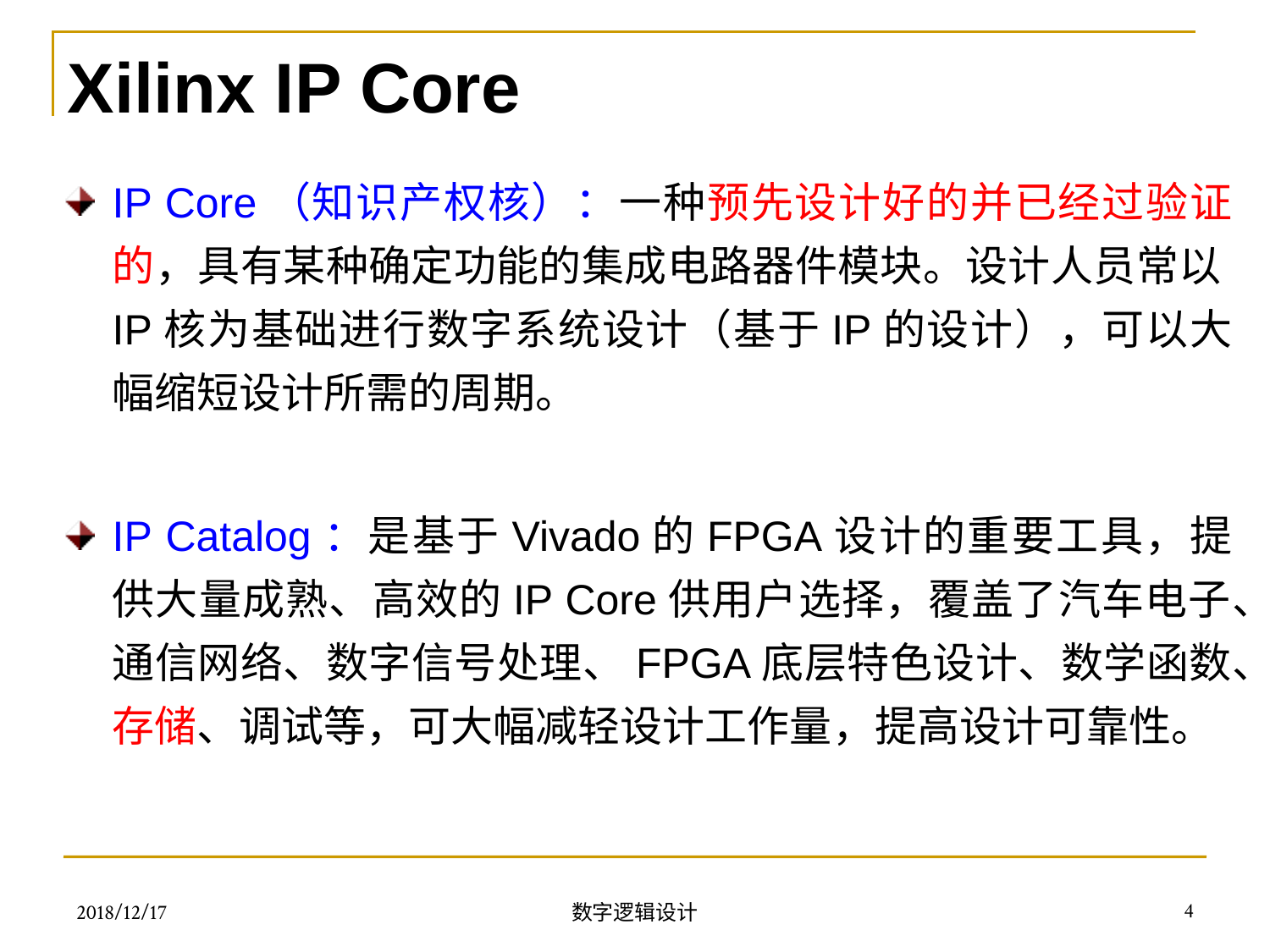

Xilinx IP Core
IP Core（知识产权核）：一种预先设计好的并已经过验证的，具有某种确定功能的集成电路器件模块。设计人员常以IP核为基础进行数字系统设计（基于IP的设计），可以大幅缩短设计所需的周期。

IP Catalog：是基于Vivado的FPGA设计的重要工具，提供大量成熟、高效的IP Core供用户选择，覆盖了汽车电子、通信网络、数字信号处理、FPGA底层特色设计、数学函数、存储、调试等，可大幅减轻设计工作量，提高设计可靠性。

2018/12/17
4
数字逻辑设计